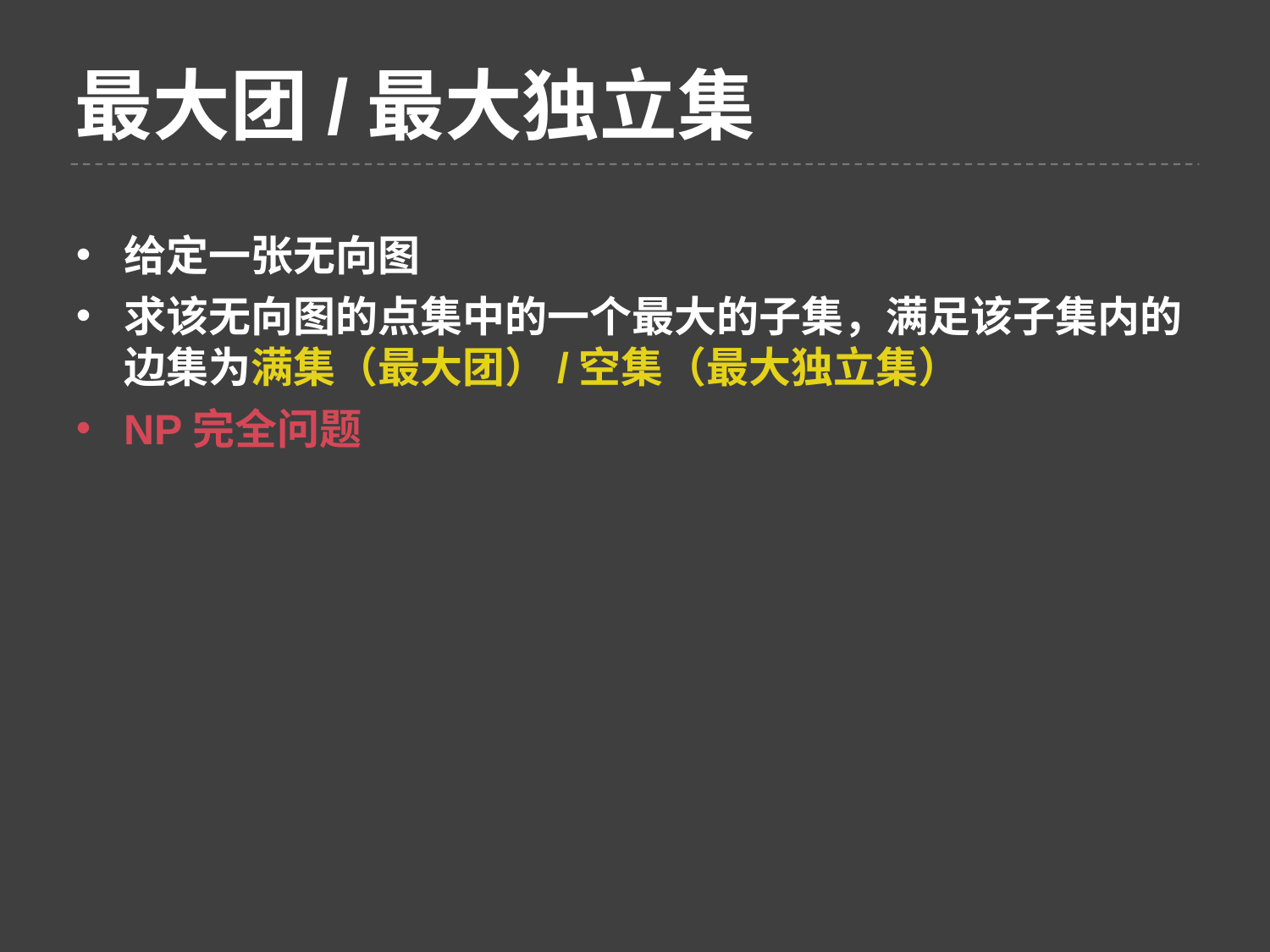

最大团/最大独立集

给定一张无向图
求该无向图的点集中的一个最大的子集，满足该子集内的边集为满集（最大团）/空集（最大独立集）
NP完全问题